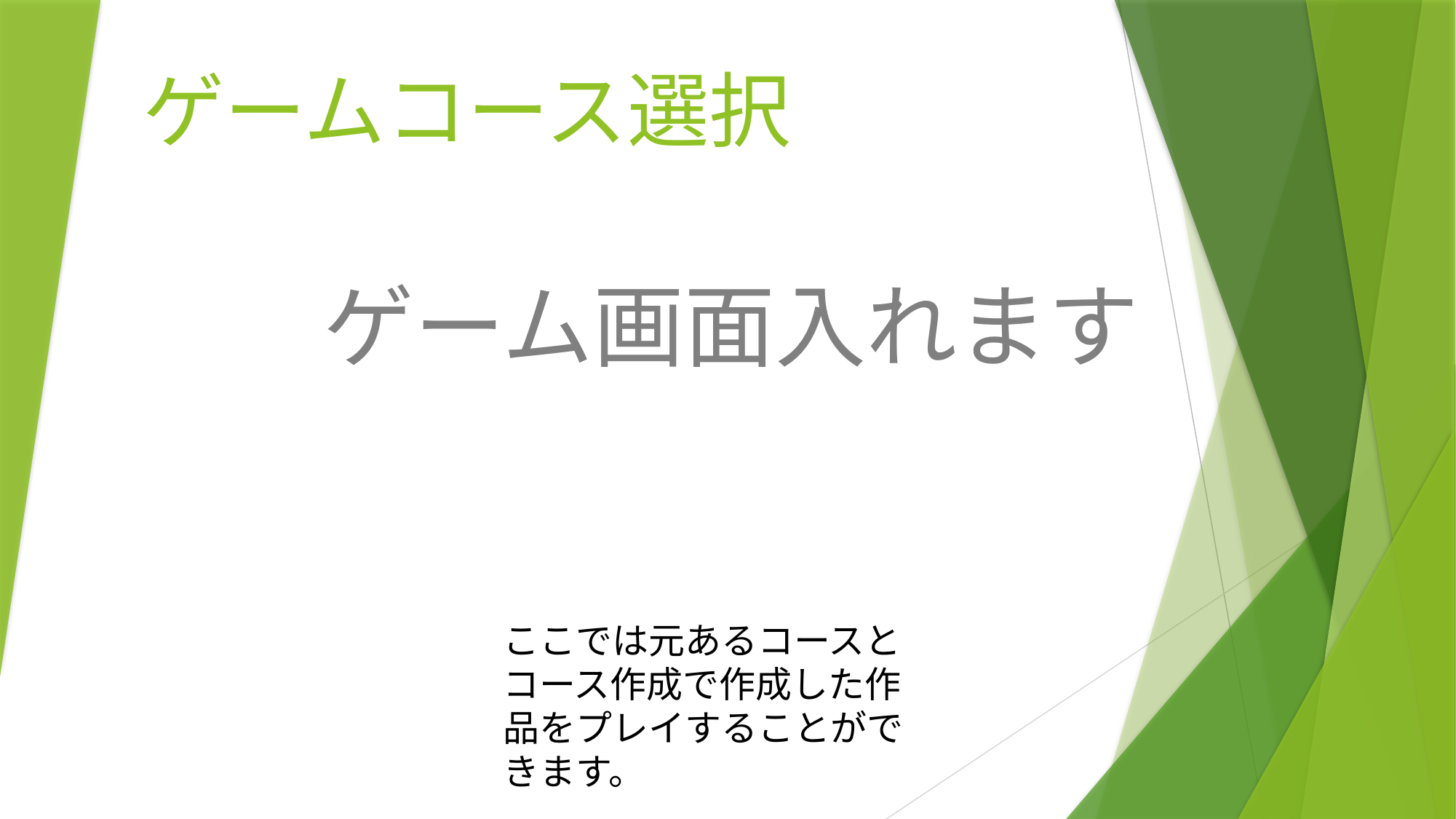

# ゲームコース選択
ゲーム画面入れます
ここでは元あるコースとコース作成で作成した作品をプレイすることができます。